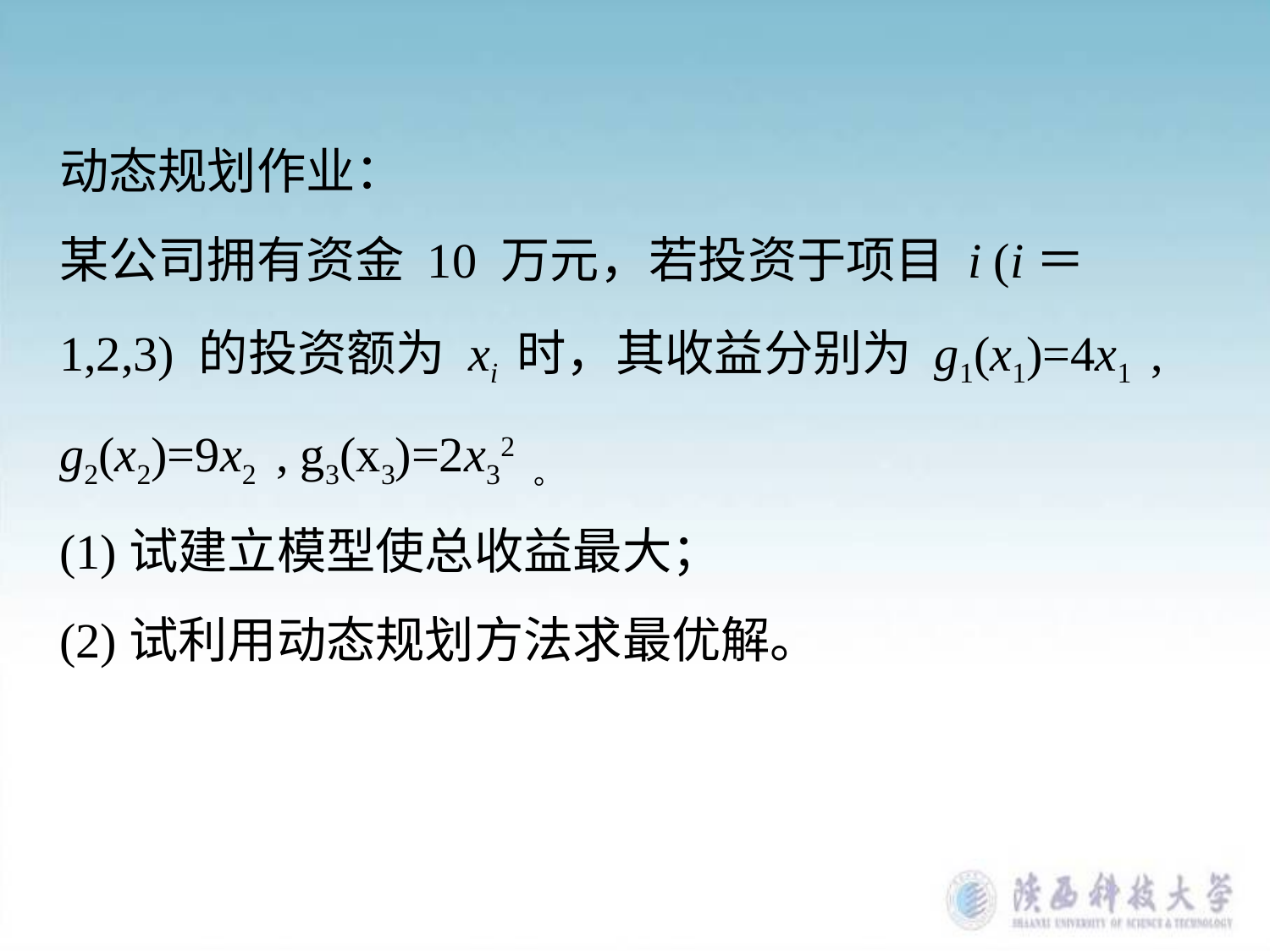

动态规划作业：
某公司拥有资金 10 万元，若投资于项目 i (i＝1,2,3) 的投资额为 xi 时，其收益分别为 g1(x1)=4x1  , g2(x2)=9x2  , g3(x3)=2x32 。
(1)试建立模型使总收益最大；
(2)试利用动态规划方法求最优解。